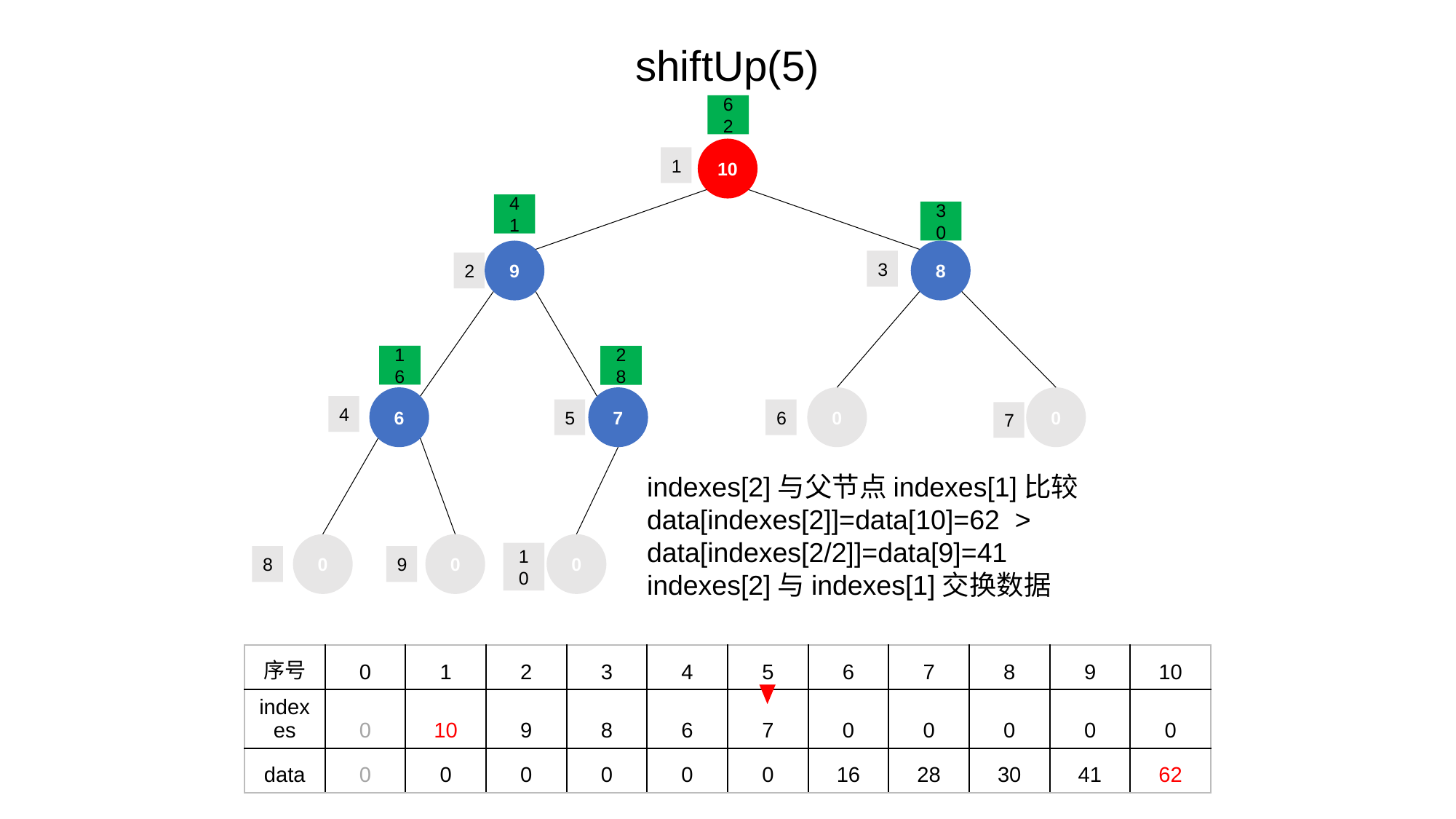

# shiftUp(5)
62
41
30
16
28
10
1
9
8
3
2
6
7
0
0
4
5
6
7
indexes[2]与父节点indexes[1]比较
data[indexes[2]]=data[10]=62  > data[indexes[2/2]]=data[9]=41
indexes[2]与indexes[1]交换数据
0
0
0
10
8
9
| 序号 | 0 | 1 | 2 | 3 | 4 | 5 | 6 | 7 | 8 | 9 | 10 |
| --- | --- | --- | --- | --- | --- | --- | --- | --- | --- | --- | --- |
| indexes | 0 | 10 | 9 | 8 | 6 | 7 | 0 | 0 | 0 | 0 | 0 |
| data | 0 | 0 | 0 | 0 | 0 | 0 | 16 | 28 | 30 | 41 | 62 |